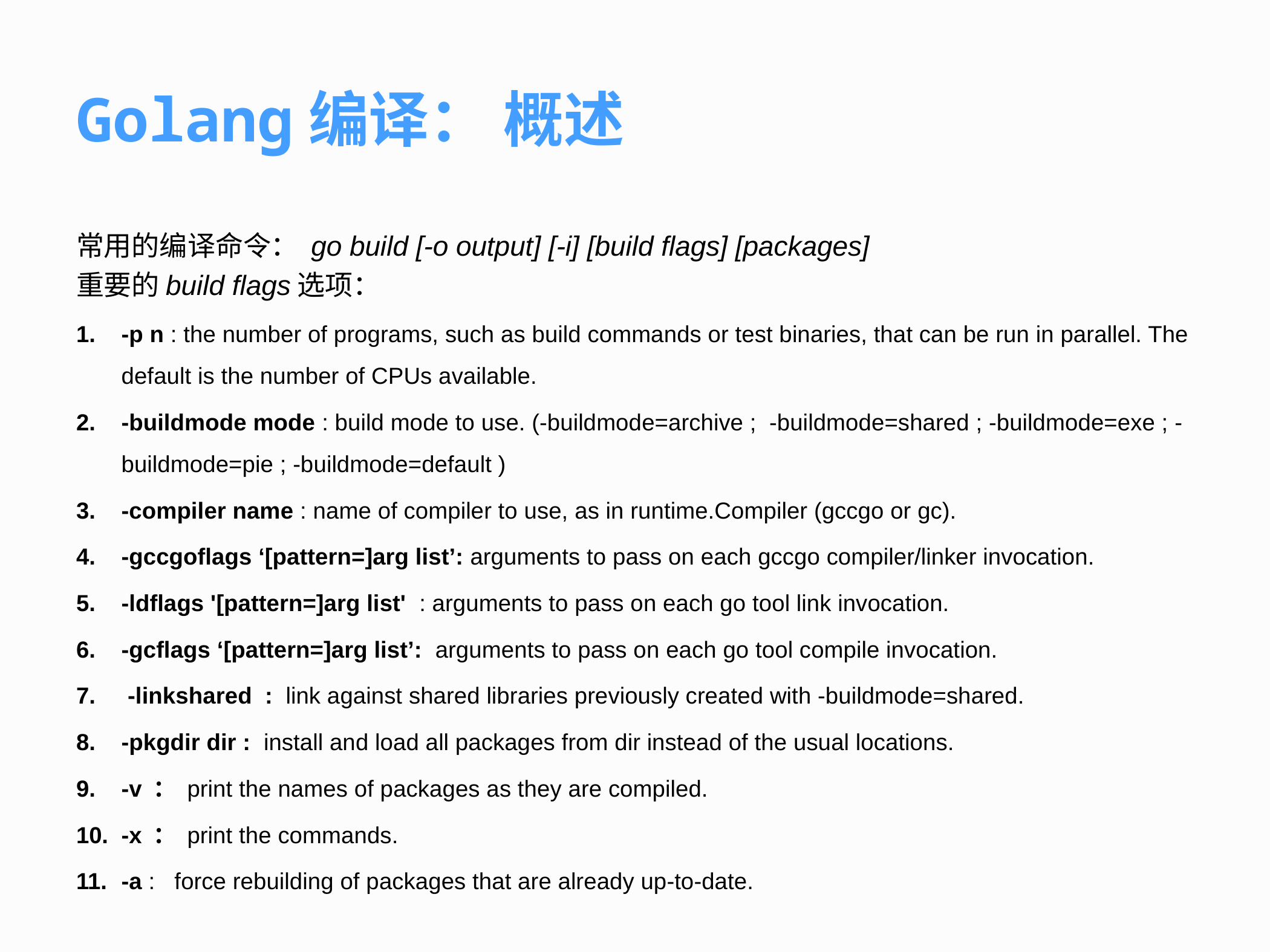

# Golang编译： 概述
常用的编译命令： go build [-o output] [-i] [build flags] [packages]
重要的build flags选项：
-p n : the number of programs, such as build commands or test binaries, that can be run in parallel. The default is the number of CPUs available.
-buildmode mode : build mode to use. (-buildmode=archive ;  -buildmode=shared ; -buildmode=exe ; -buildmode=pie ; -buildmode=default )
-compiler name : name of compiler to use, as in runtime.Compiler (gccgo or gc).
-gccgoflags ‘[pattern=]arg list’: arguments to pass on each gccgo compiler/linker invocation.
-ldflags '[pattern=]arg list'  : arguments to pass on each go tool link invocation.
-gcflags ‘[pattern=]arg list’:  arguments to pass on each go tool compile invocation.
 -linkshared  :  link against shared libraries previously created with -buildmode=shared.
-pkgdir dir :  install and load all packages from dir instead of the usual locations.
-v ： print the names of packages as they are compiled.
-x ： print the commands.
-a :   force rebuilding of packages that are already up-to-date.